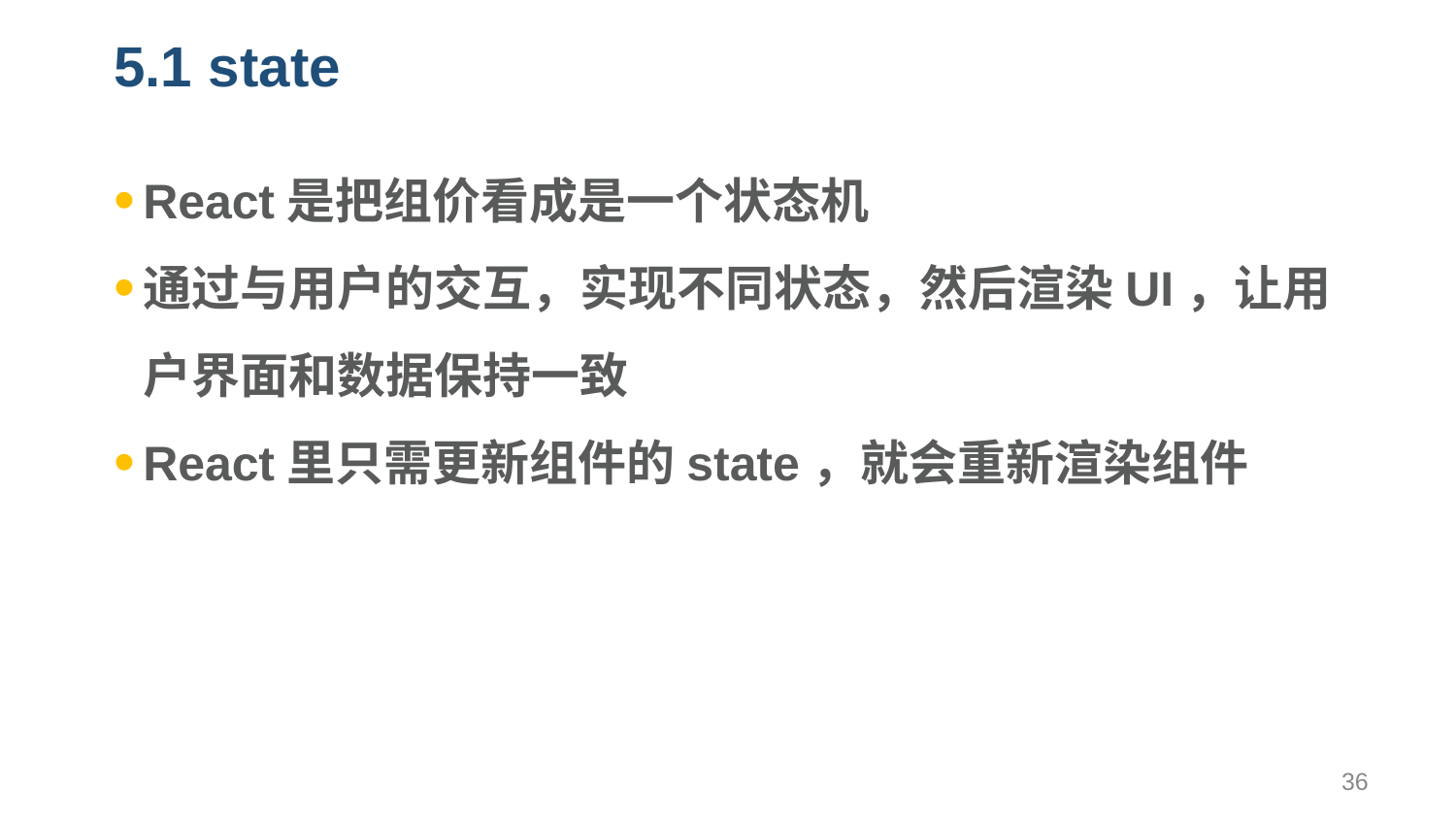

# 5.1 state
React是把组价看成是一个状态机
通过与用户的交互，实现不同状态，然后渲染UI，让用户界面和数据保持一致
React里只需更新组件的state，就会重新渲染组件
36